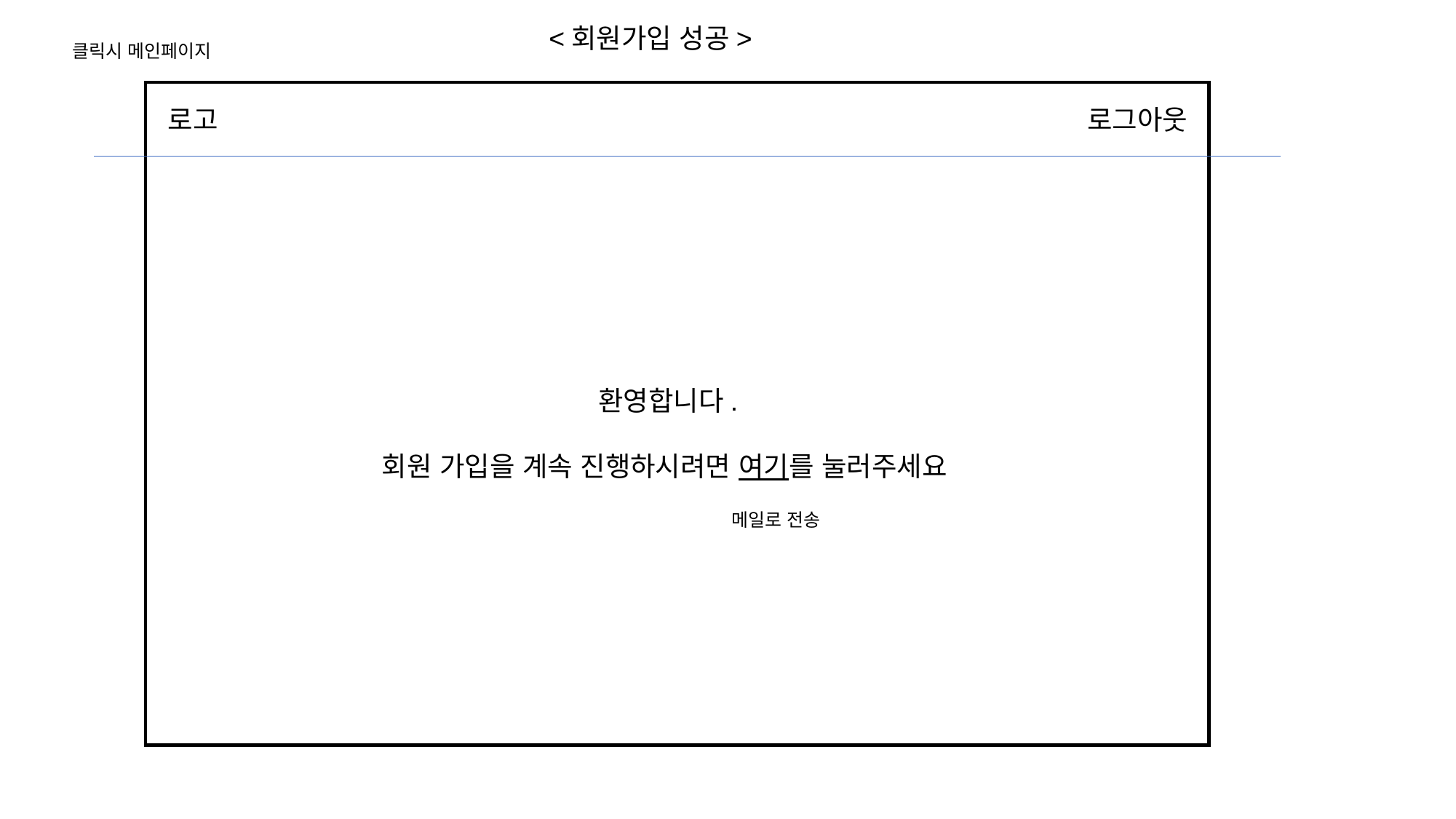

<회원가입 성공>
클릭시 메인페이지

로고
로그아웃
환영합니다.

회원 가입을 계속 진행하시려면 여기를 눌러주세요
메일로 전송